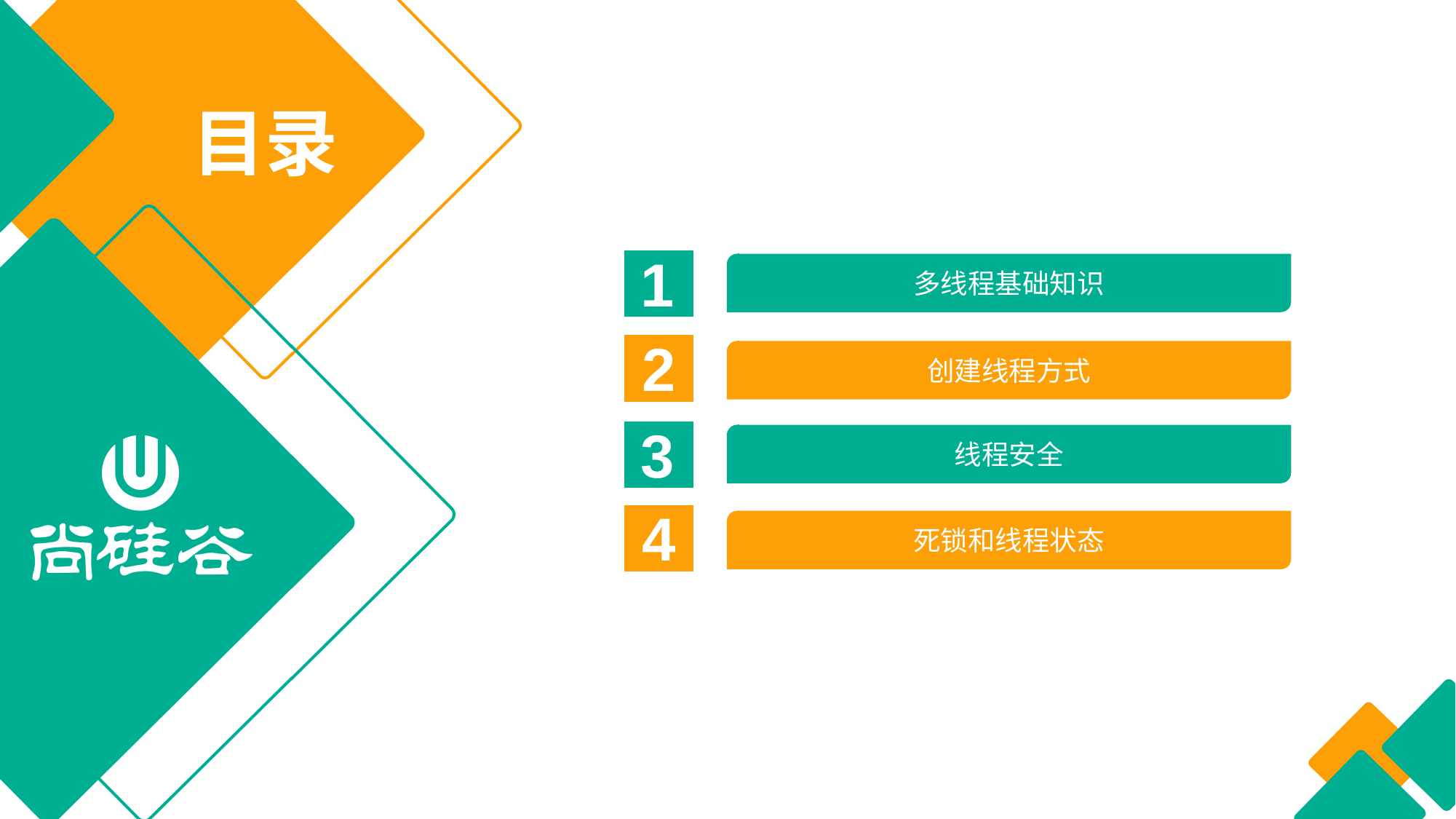

目录
1

多线程基础知识
2

创建线程方式
3

线程安全
4

死锁和线程状态